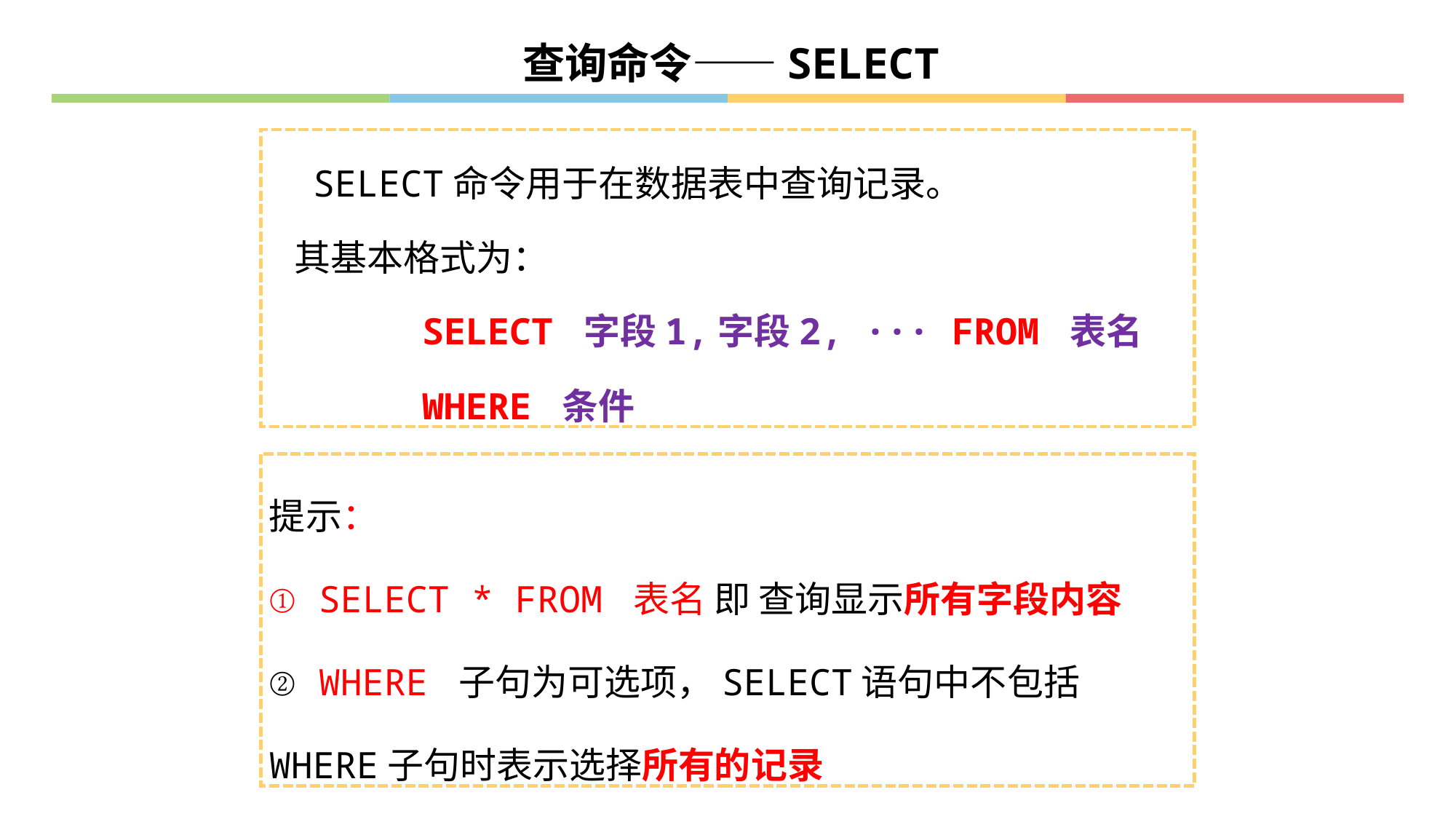

查询命令——SELECT
  SELECT命令用于在数据表中查询记录。
  其基本格式为：
       SELECT 字段1,字段2, ··· FROM 表名
       WHERE 条件
提示：
① SELECT * FROM 表名 即 查询显示所有字段内容
② WHERE 子句为可选项，SELECT语句中不包括WHERE子句时表示选择所有的记录